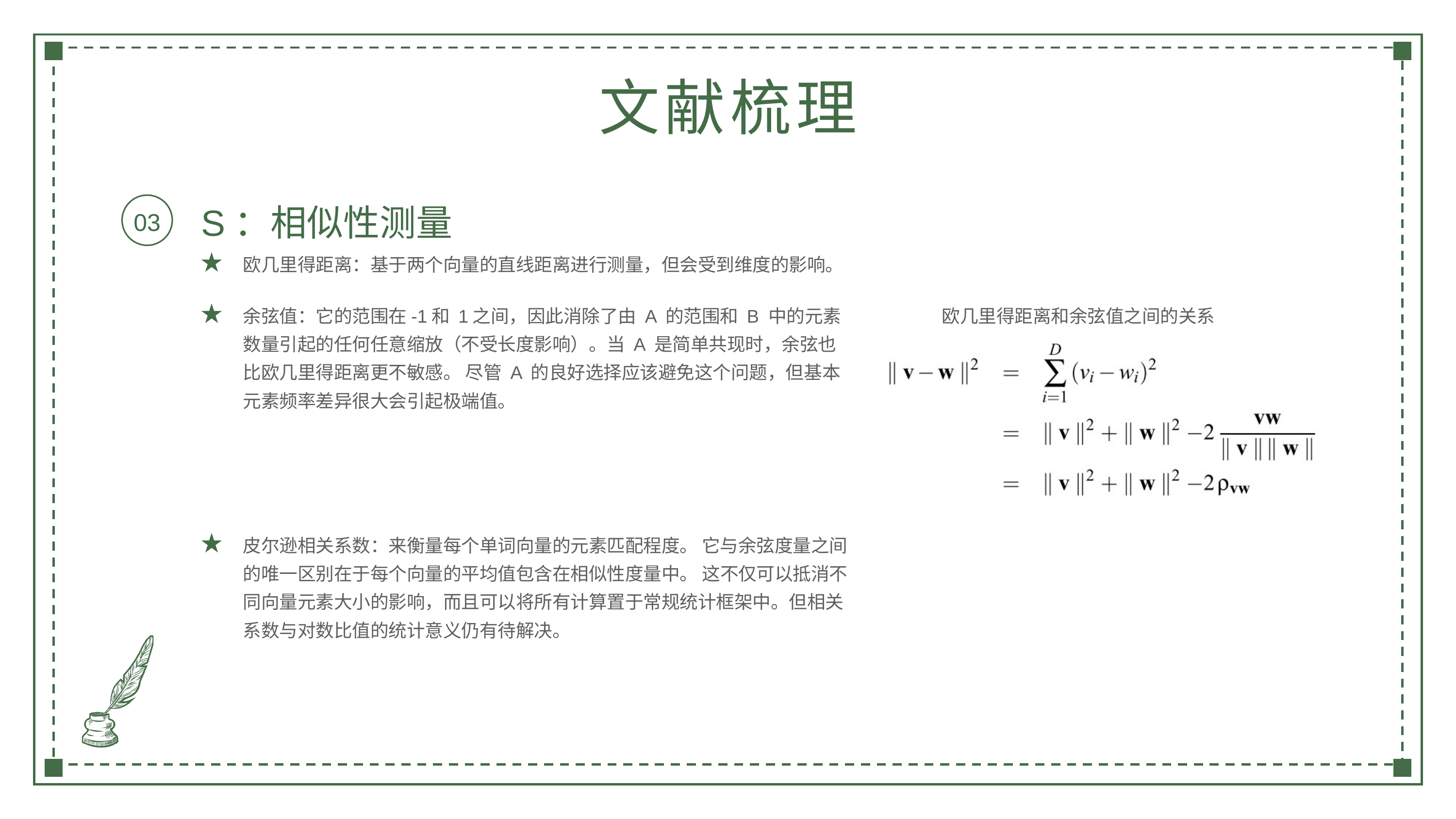

文献梳理
S：相似性测量

03
欧几里得距离：基于两个向量的直线距离进行测量，但会受到维度的影响。

余弦值：它的范围在-1和 1之间，因此消除了由 A 的范围和 B 中的元素数量引起的任何任意缩放（不受长度影响）。当 A 是简单共现时，余弦也比欧几里得距离更不敏感。 尽管 A 的良好选择应该避免这个问题，但基本元素频率差异很大会引起极端值。
欧几里得距离和余弦值之间的关系

皮尔逊相关系数：来衡量每个单词向量的元素匹配程度。 它与余弦度量之间的唯一区别在于每个向量的平均值包含在相似性度量中。 这不仅可以抵消不同向量元素大小的影响，而且可以将所有计算置于常规统计框架中。但相关系数与对数比值的统计意义仍有待解决。